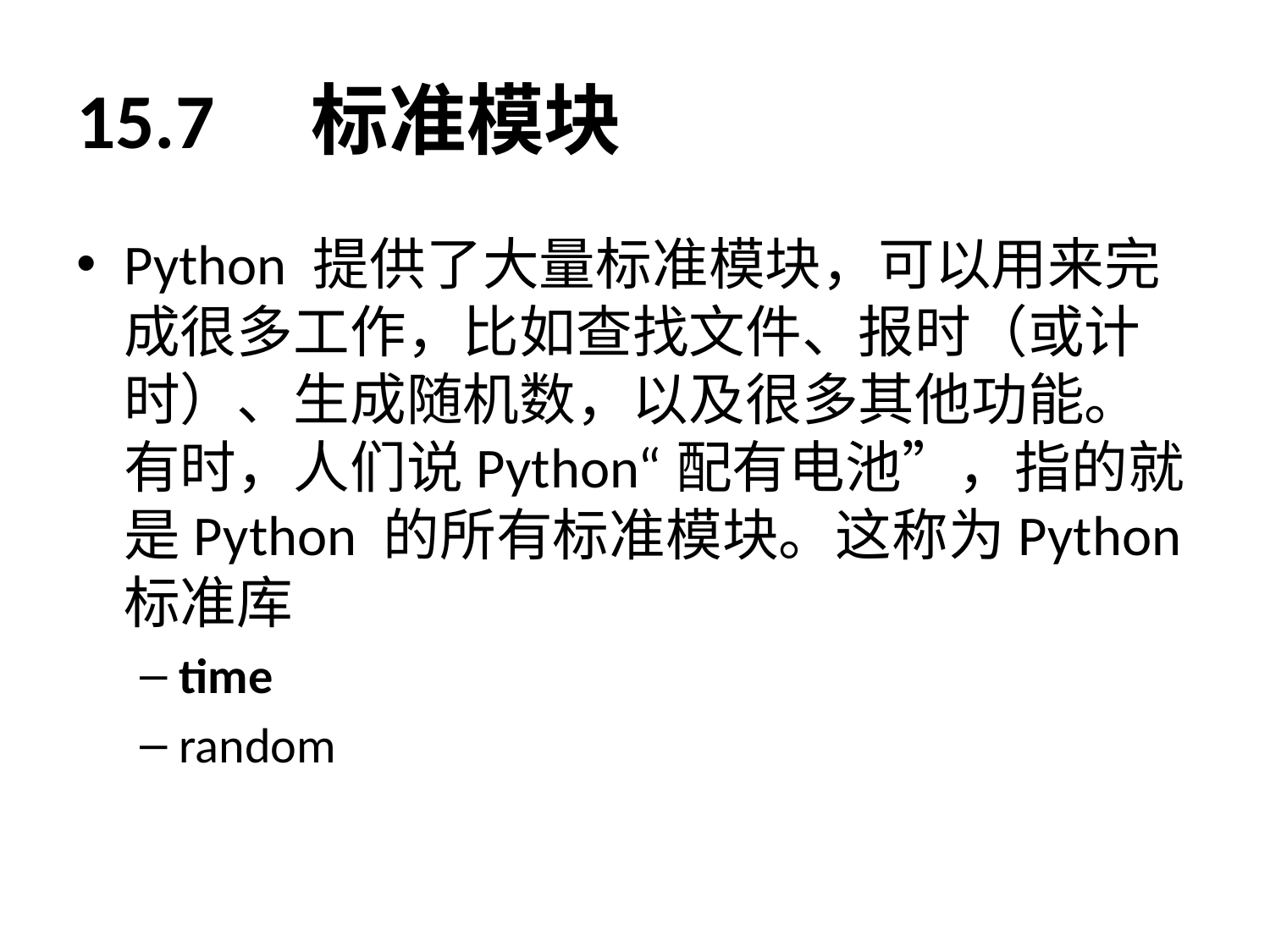

# 15.7　标准模块
Python 提供了大量标准模块，可以用来完成很多工作，比如查找文件、报时（或计时）、生成随机数，以及很多其他功能。有时，人们说Python“配有电池”，指的就是Python 的所有标准模块。这称为Python 标准库
time
random